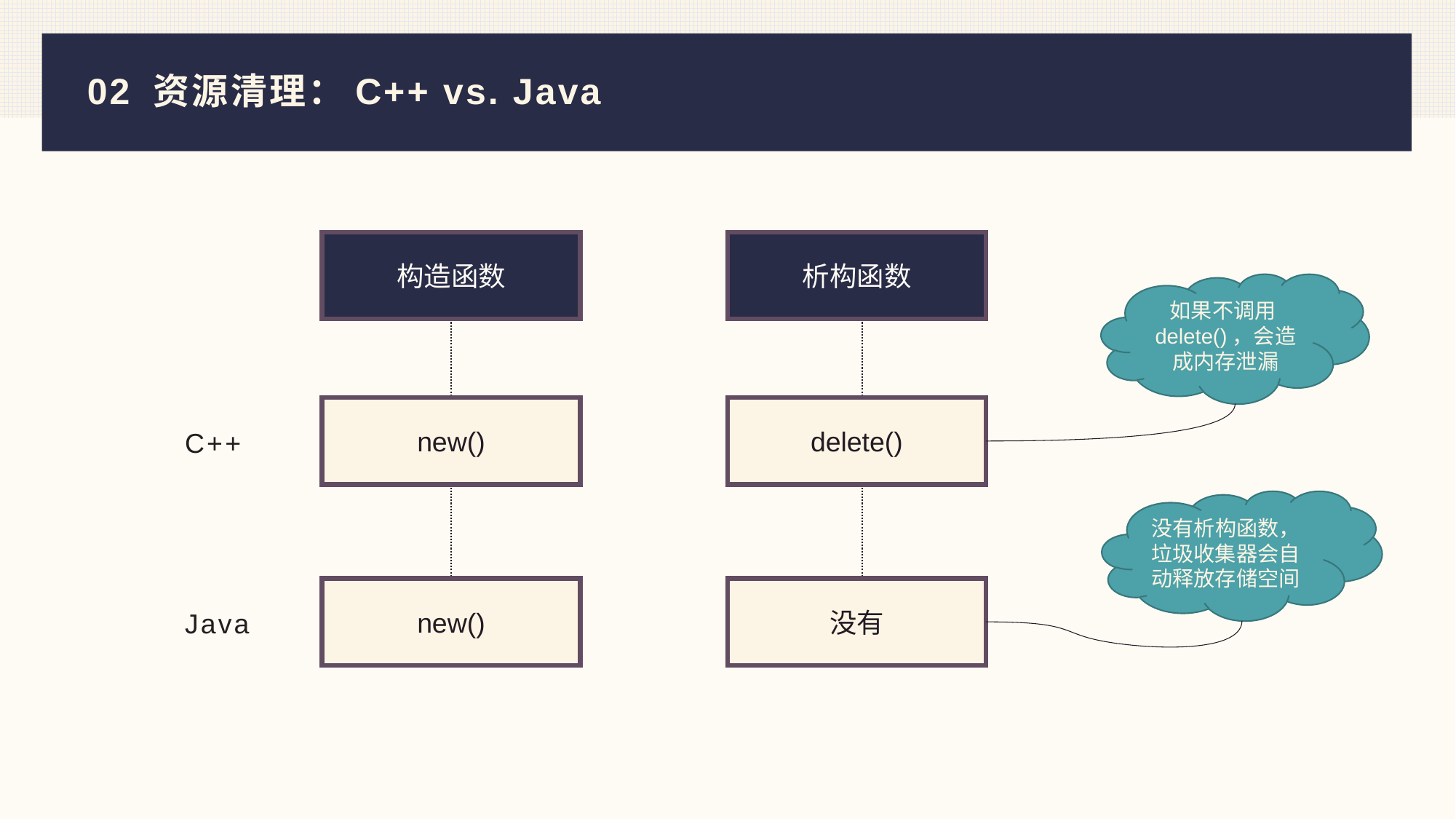

# 02 资源清理：C++ vs. Java
构造函数
析构函数
如果不调用delete()，会造成内存泄漏
new()
delete()
C++
没有析构函数，垃圾收集器会自动释放存储空间
new()
没有
Java